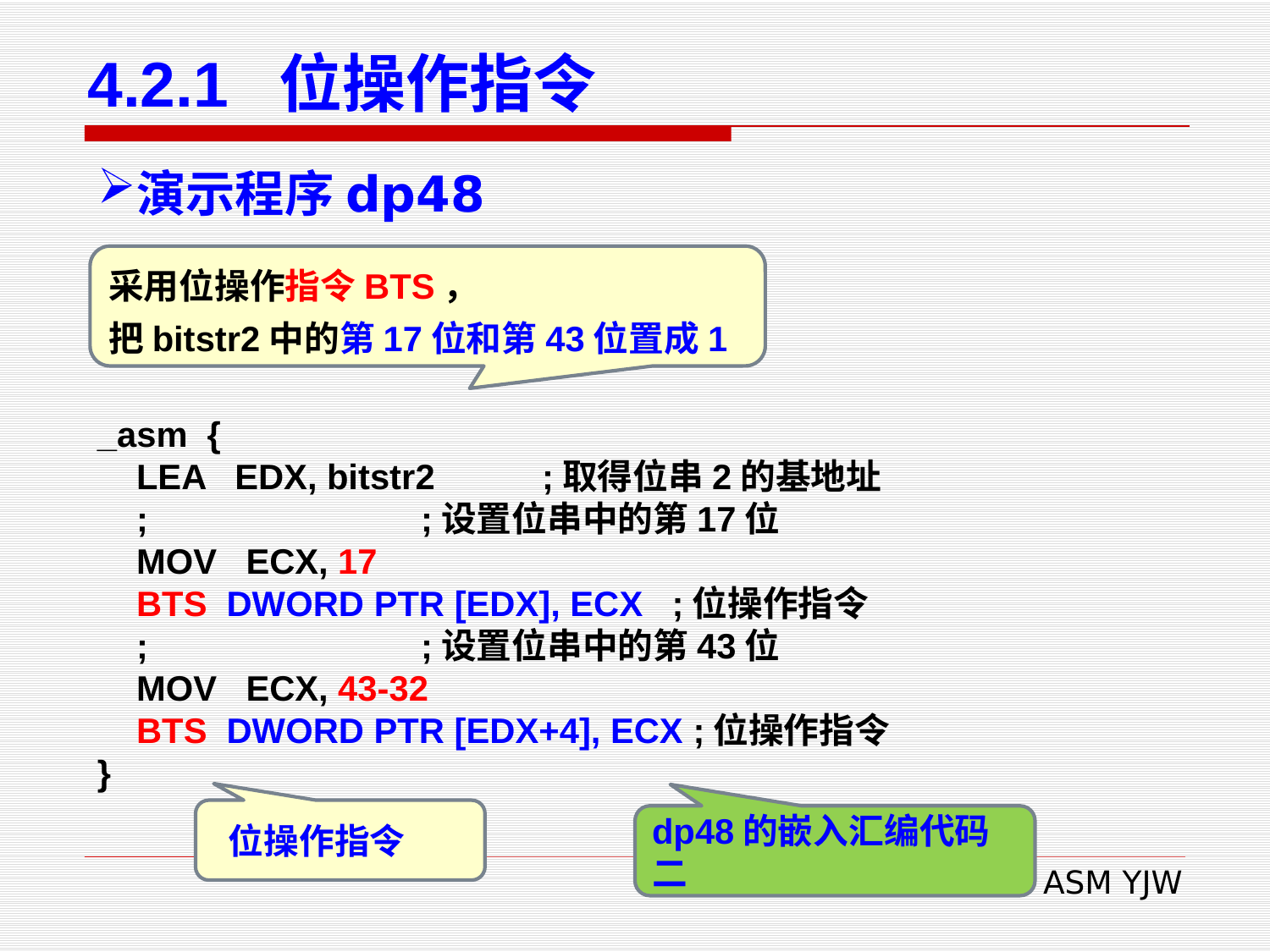

# 4.2.1  位操作指令
演示程序dp48
采用位操作指令BTS，
把bitstr2中的第17位和第43位置成1
_asm  {
    LEA   EDX, bitstr2           ;取得位串2的基地址
    ;                            ;设置位串中的第17位
    MOV   ECX, 17
    BTS  DWORD PTR [EDX], ECX   ;位操作指令
    ;                            ;设置位串中的第43位
    MOV   ECX, 43-32
    BTS  DWORD PTR [EDX+4], ECX ;位操作指令
}
 位操作指令
dp48的嵌入汇编代码二